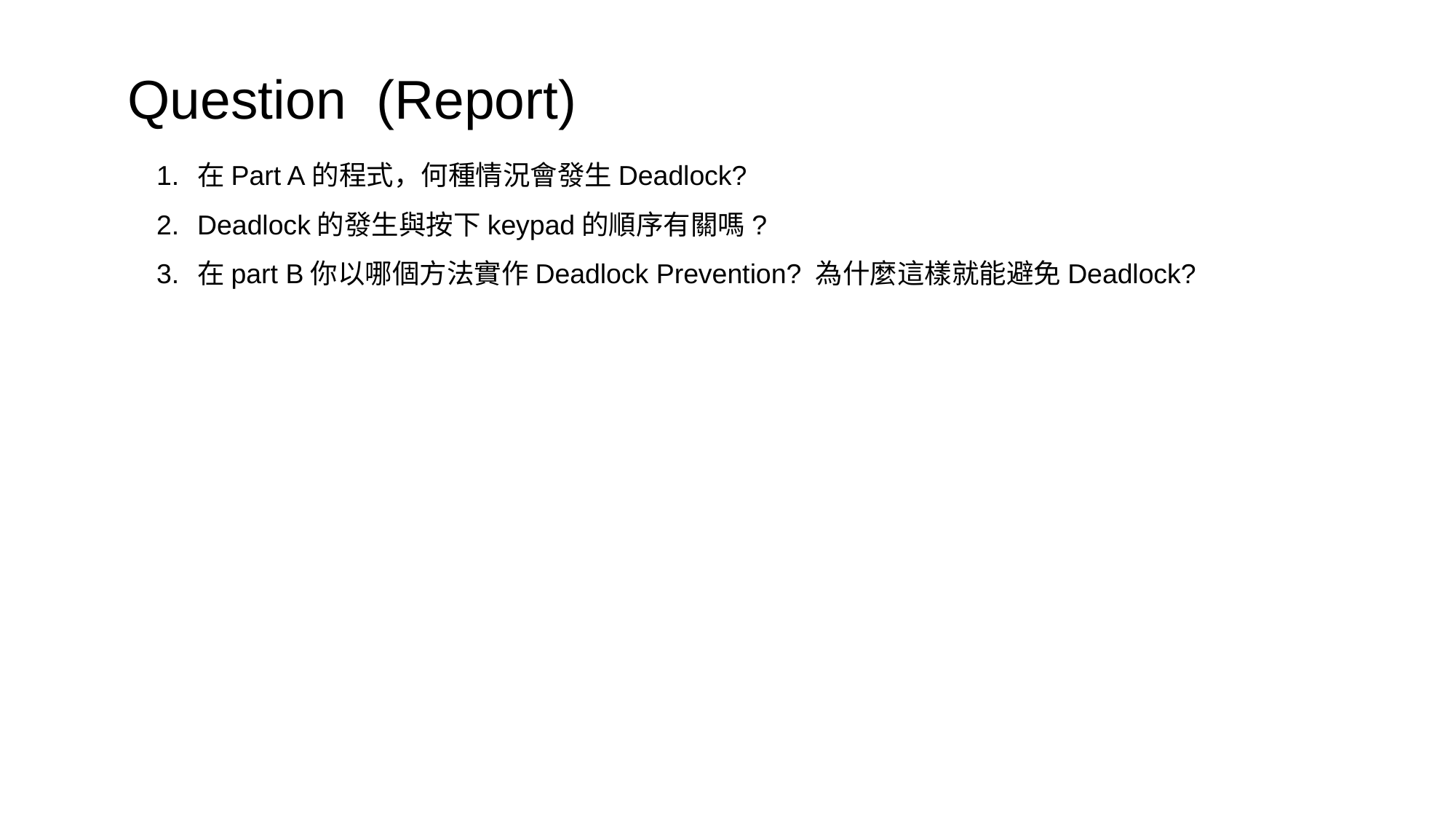

Question  (Report)
在Part A的程式，何種情況會發生Deadlock?
Deadlock的發生與按下keypad的順序有關嗎?
在part B你以哪個方法實作Deadlock Prevention? 為什麼這樣就能避免Deadlock?